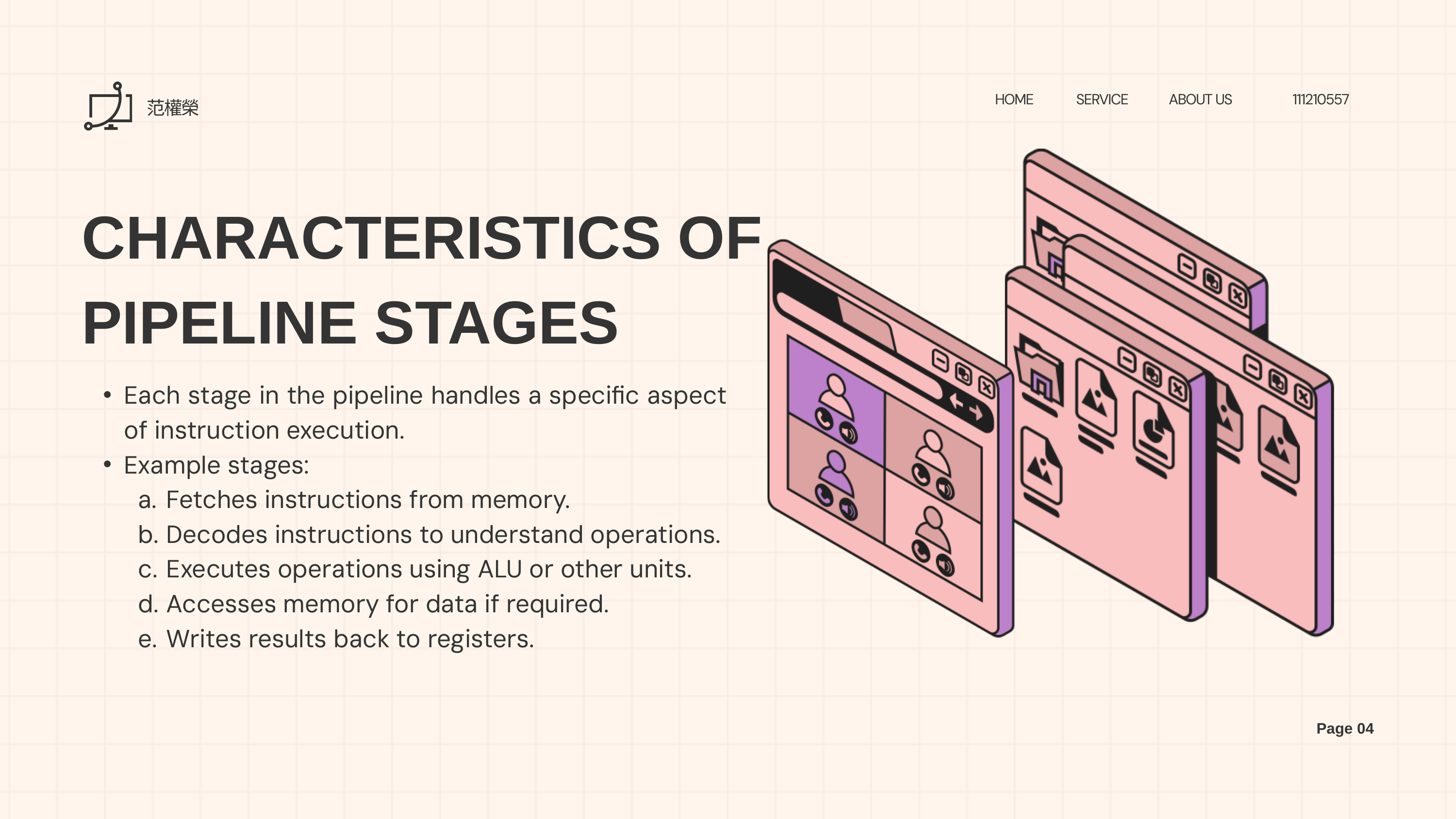

HOME
SERVICE
ABOUT US
111210557
范權榮

CHARACTERISTICS OF PIPELINE STAGES

Each stage in the pipeline handles a specific aspect of instruction execution.
Example stages:
Fetches instructions from memory.
Decodes instructions to understand operations.
Executes operations using ALU or other units.
Accesses memory for data if required.
Writes results back to registers.

Page 04